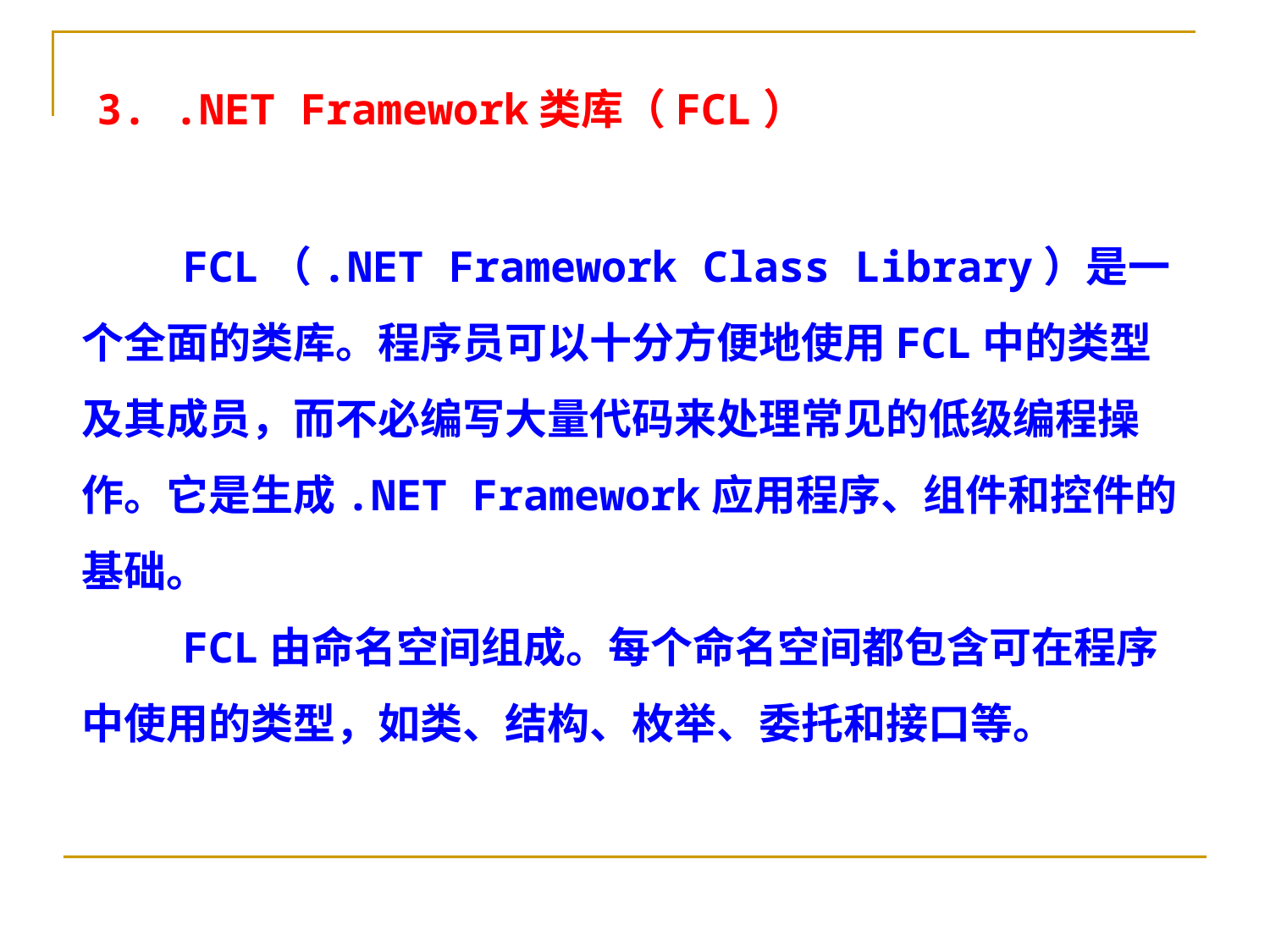

3. .NET Framework类库（FCL）
    FCL（.NET Framework Class Library）是一个全面的类库。程序员可以十分方便地使用FCL中的类型及其成员，而不必编写大量代码来处理常见的低级编程操作。它是生成.NET Framework应用程序、组件和控件的基础。
    FCL由命名空间组成。每个命名空间都包含可在程序中使用的类型，如类、结构、枚举、委托和接口等。